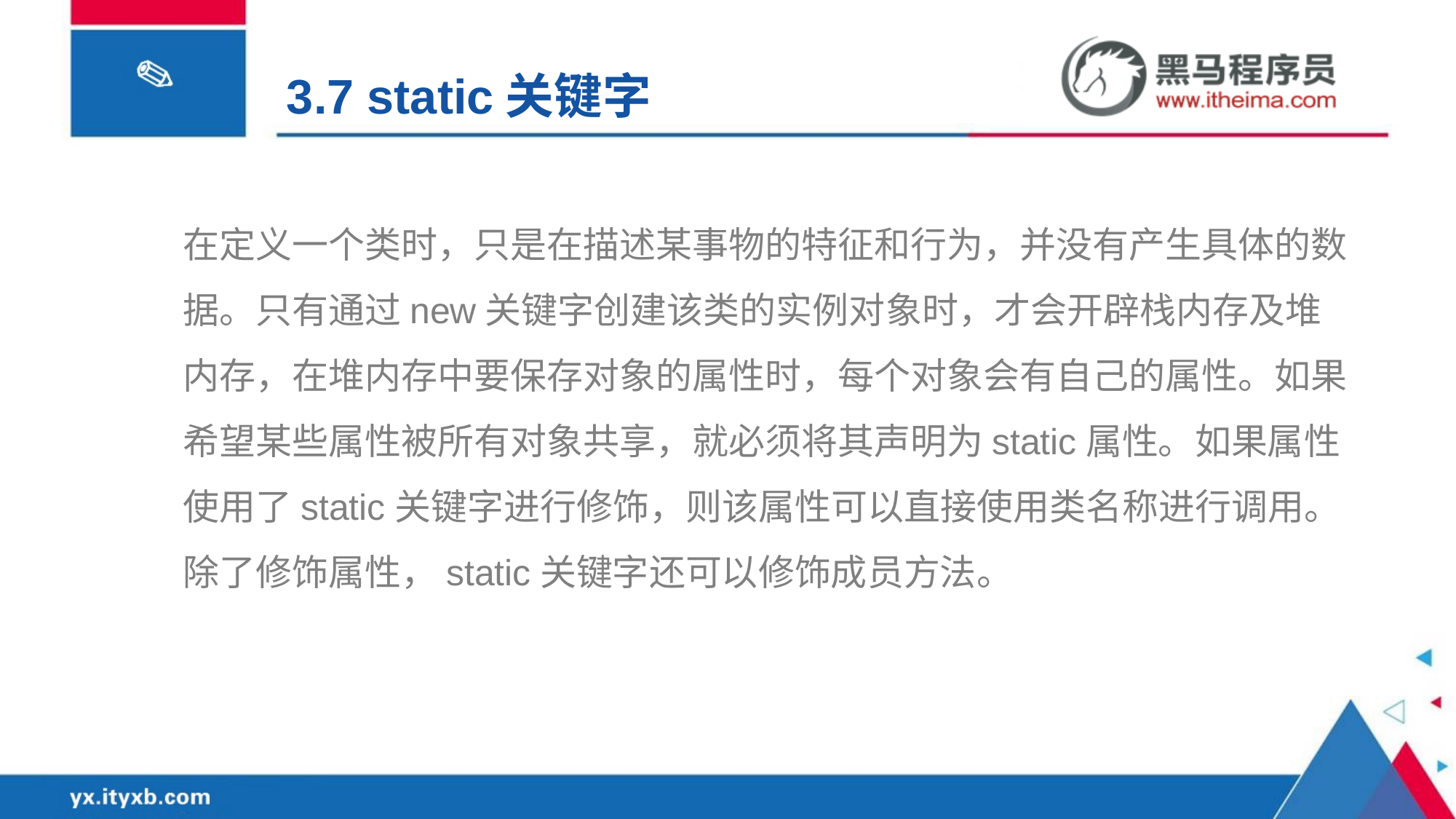

3.7 static关键字
在定义一个类时，只是在描述某事物的特征和行为，并没有产生具体的数据。只有通过new关键字创建该类的实例对象时，才会开辟栈内存及堆内存，在堆内存中要保存对象的属性时，每个对象会有自己的属性。如果希望某些属性被所有对象共享，就必须将其声明为static属性。如果属性使用了static关键字进行修饰，则该属性可以直接使用类名称进行调用。除了修饰属性，static关键字还可以修饰成员方法。